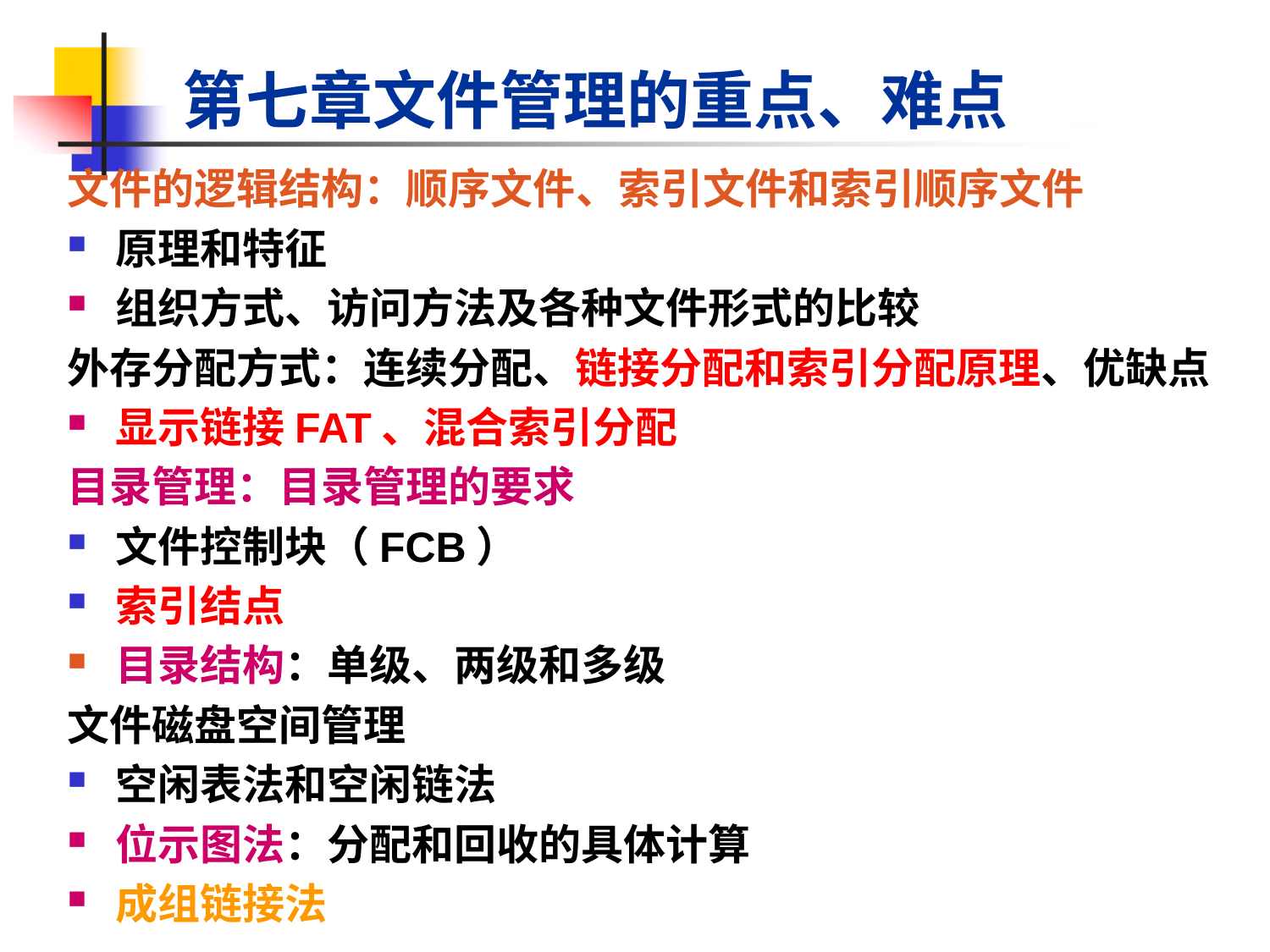

第七章文件管理的重点、难点
文件的逻辑结构：顺序文件、索引文件和索引顺序文件
原理和特征
组织方式、访问方法及各种文件形式的比较
外存分配方式：连续分配、链接分配和索引分配原理、优缺点
显示链接FAT、混合索引分配
目录管理：目录管理的要求
文件控制块（FCB）
索引结点
目录结构：单级、两级和多级
文件磁盘空间管理
空闲表法和空闲链法
位示图法：分配和回收的具体计算
成组链接法